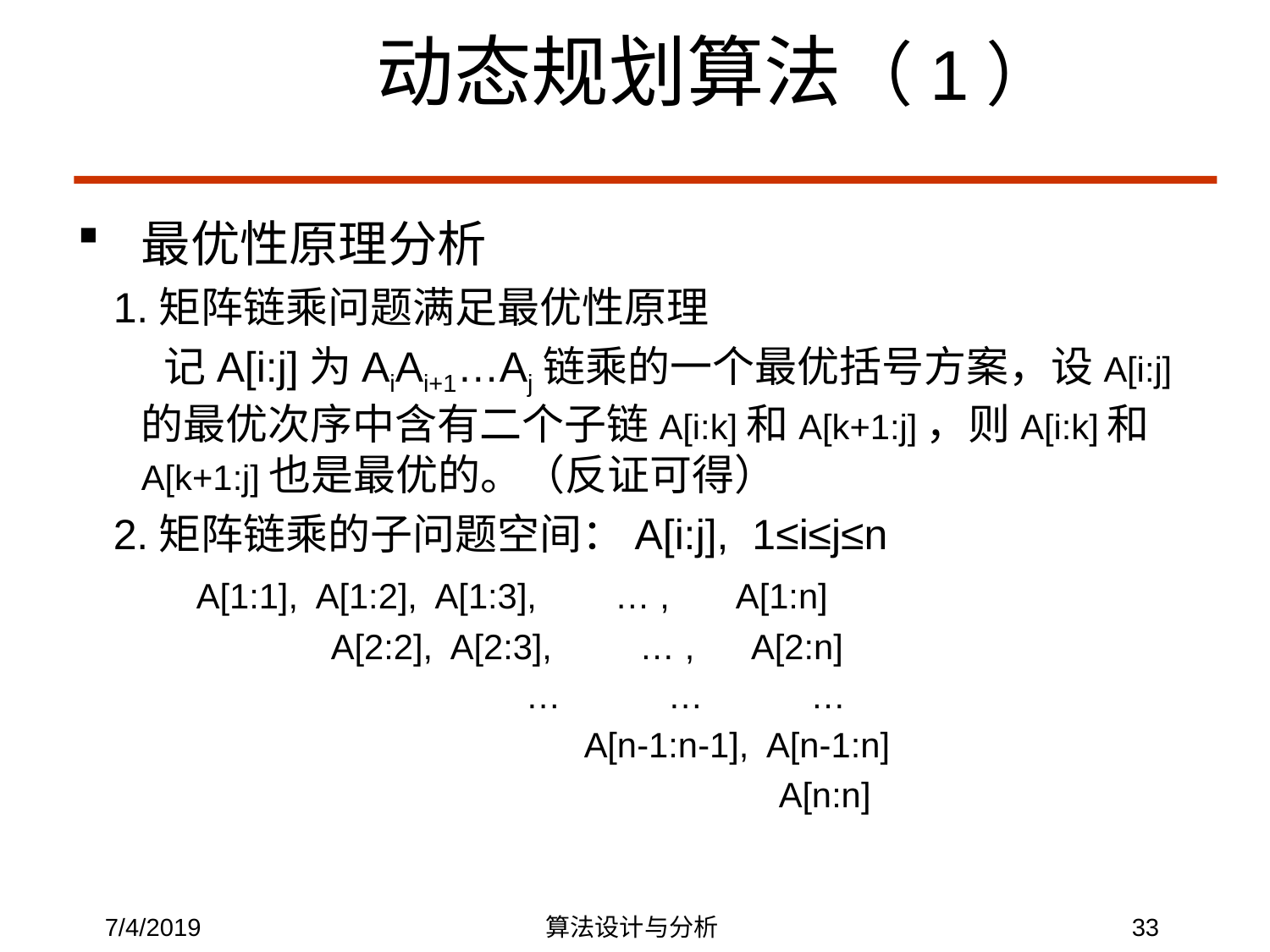

动态规划算法（1）
最优性原理分析
   1.矩阵链乘问题满足最优性原理
        记A[i:j]为AiAi+1…Aj链乘的一个最优括号方案，设A[i:j]的最优次序中含有二个子链A[i:k]和A[k+1:j]，则A[i:k]和A[k+1:j]也是最优的。（反证可得）
   2.矩阵链乘的子问题空间：A[i:j],  1≤i≤j≤n
          A[1:1],  A[1:2],  A[1:3],        … ,       A[1:n]
                          A[2:2],  A[2:3],         … ,      A[2:n]
                                              …           …           …
                                                    A[n-1:n-1],  A[n-1:n]
                                                                        A[n:n]
7/4/2019
算法设计与分析
33